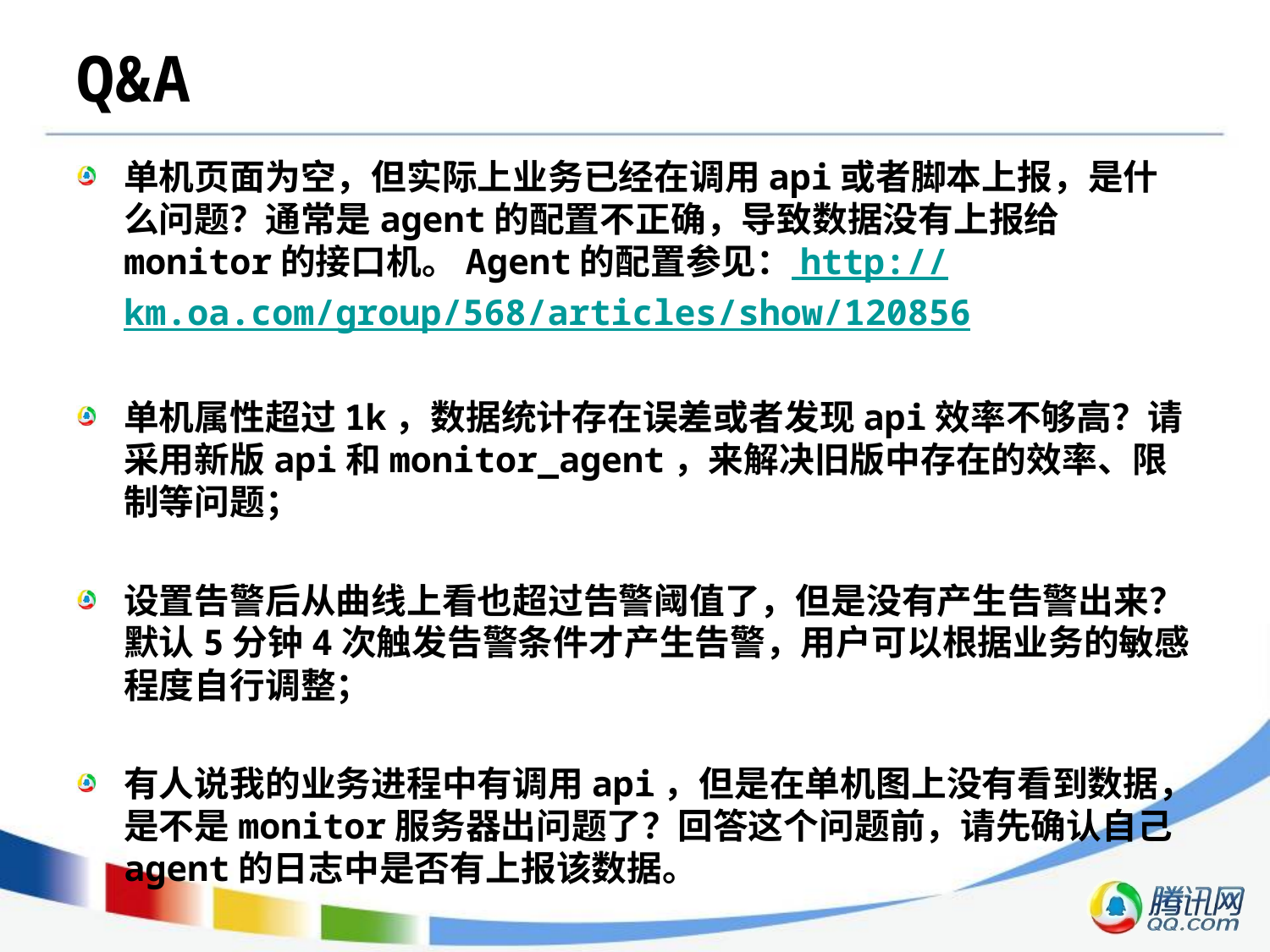

# Q&A
单机页面为空，但实际上业务已经在调用api或者脚本上报，是什么问题？通常是agent的配置不正确，导致数据没有上报给monitor的接口机。Agent的配置参见： http://km.oa.com/group/568/articles/show/120856

单机属性超过1k，数据统计存在误差或者发现api效率不够高？请采用新版api和monitor_agent，来解决旧版中存在的效率、限制等问题；

设置告警后从曲线上看也超过告警阈值了，但是没有产生告警出来？默认5分钟4次触发告警条件才产生告警，用户可以根据业务的敏感程度自行调整；

有人说我的业务进程中有调用api，但是在单机图上没有看到数据，是不是monitor服务器出问题了？回答这个问题前，请先确认自己agent的日志中是否有上报该数据。